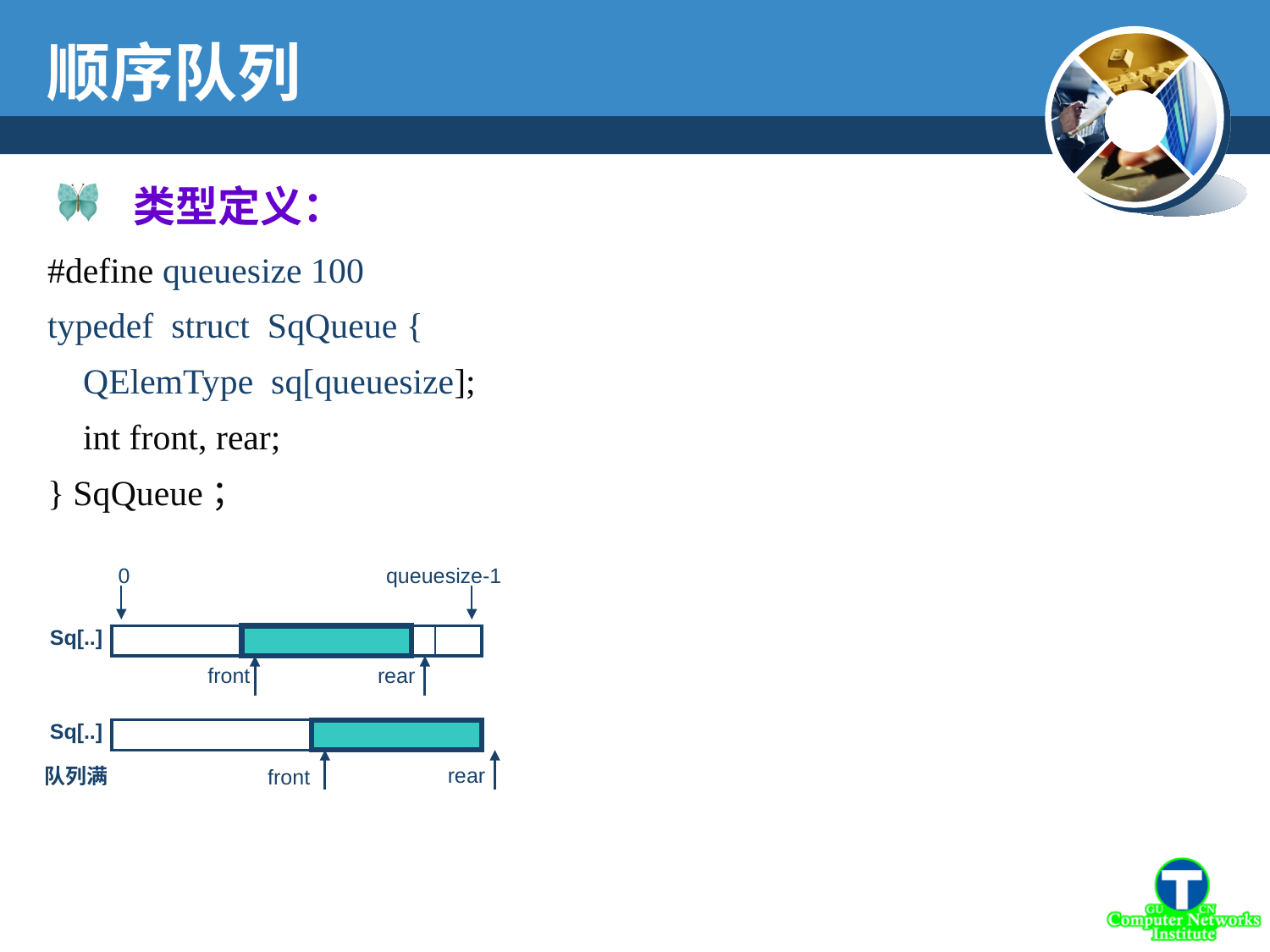

顺序队列
  类型定义：
#define queuesize 100
typedef  struct  SqQueue {
    QElemType  sq[queuesize];
    int front, rear;
} SqQueue；
0
queuesize-1
Sq[..]

front
rear
Sq[..]

rear
队列满
front